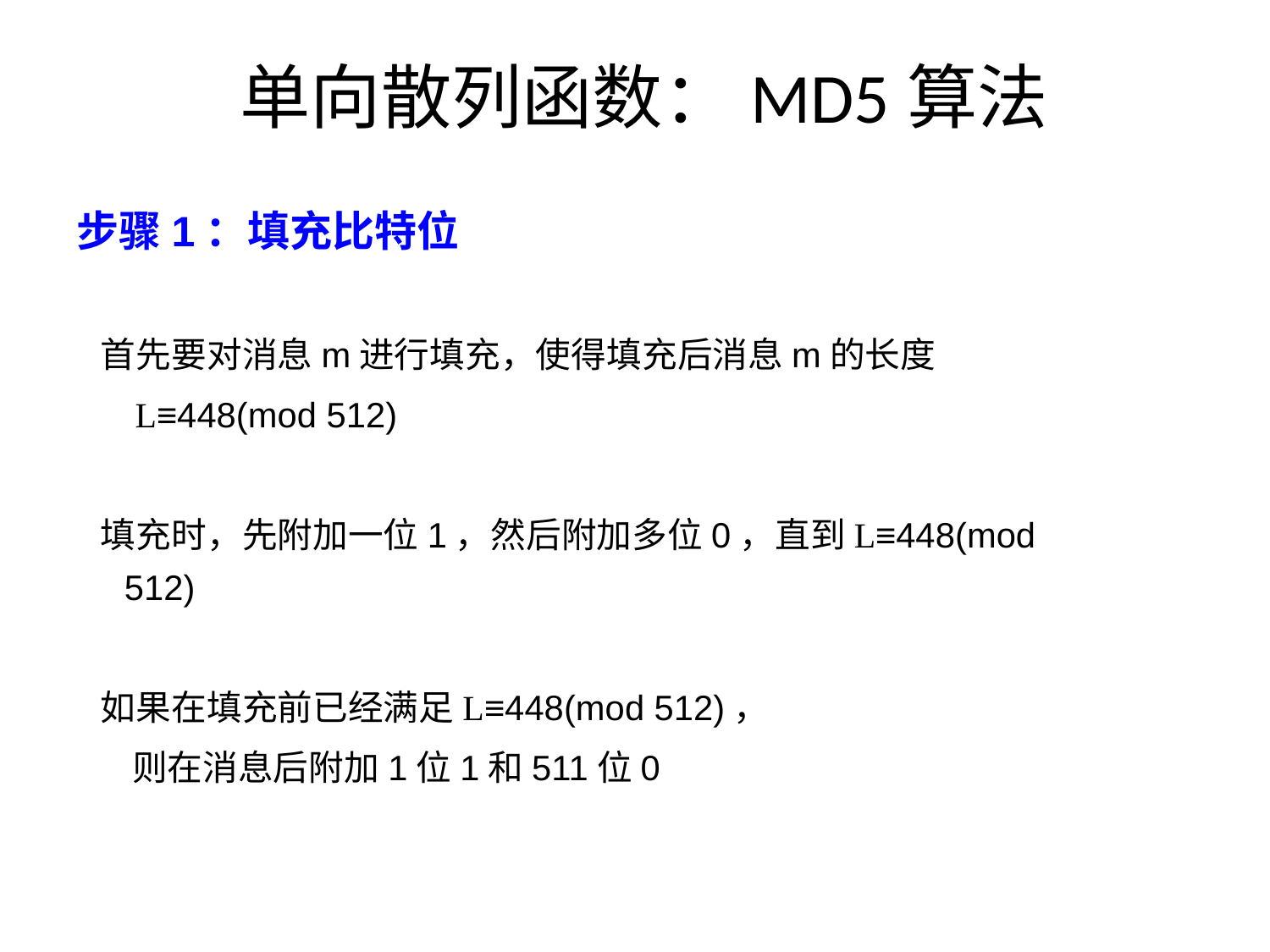

# 单向散列函数：MD5算法
步骤1：填充比特位

  首先要对消息m进行填充，使得填充后消息m的长度
      L≡448(mod 512)

  填充时，先附加一位1，然后附加多位0，直到L≡448(mod 512)

  如果在填充前已经满足L≡448(mod 512)，
      则在消息后附加1位1和511位0